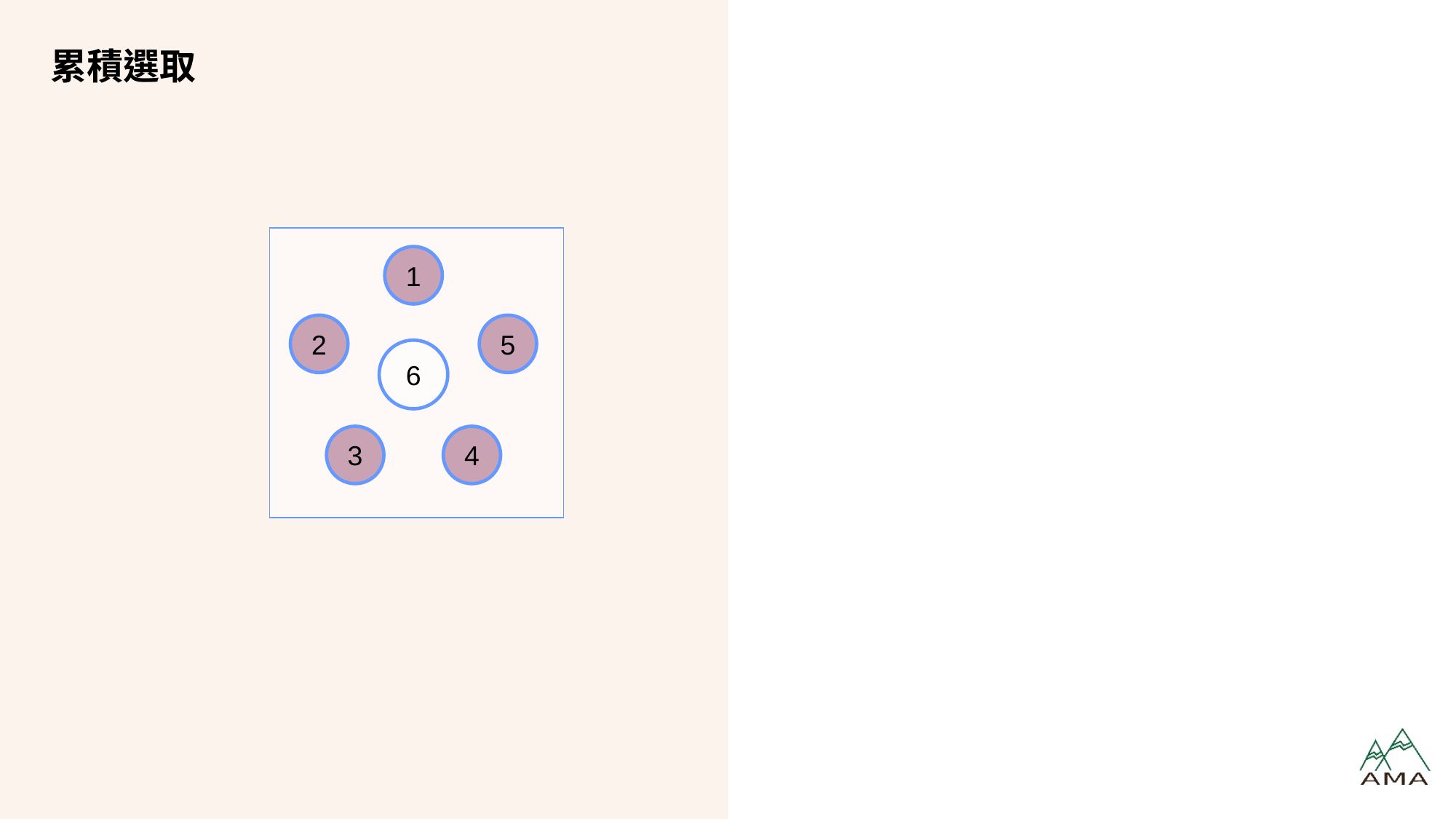

# 累積選取

1
2
5
6
3
4